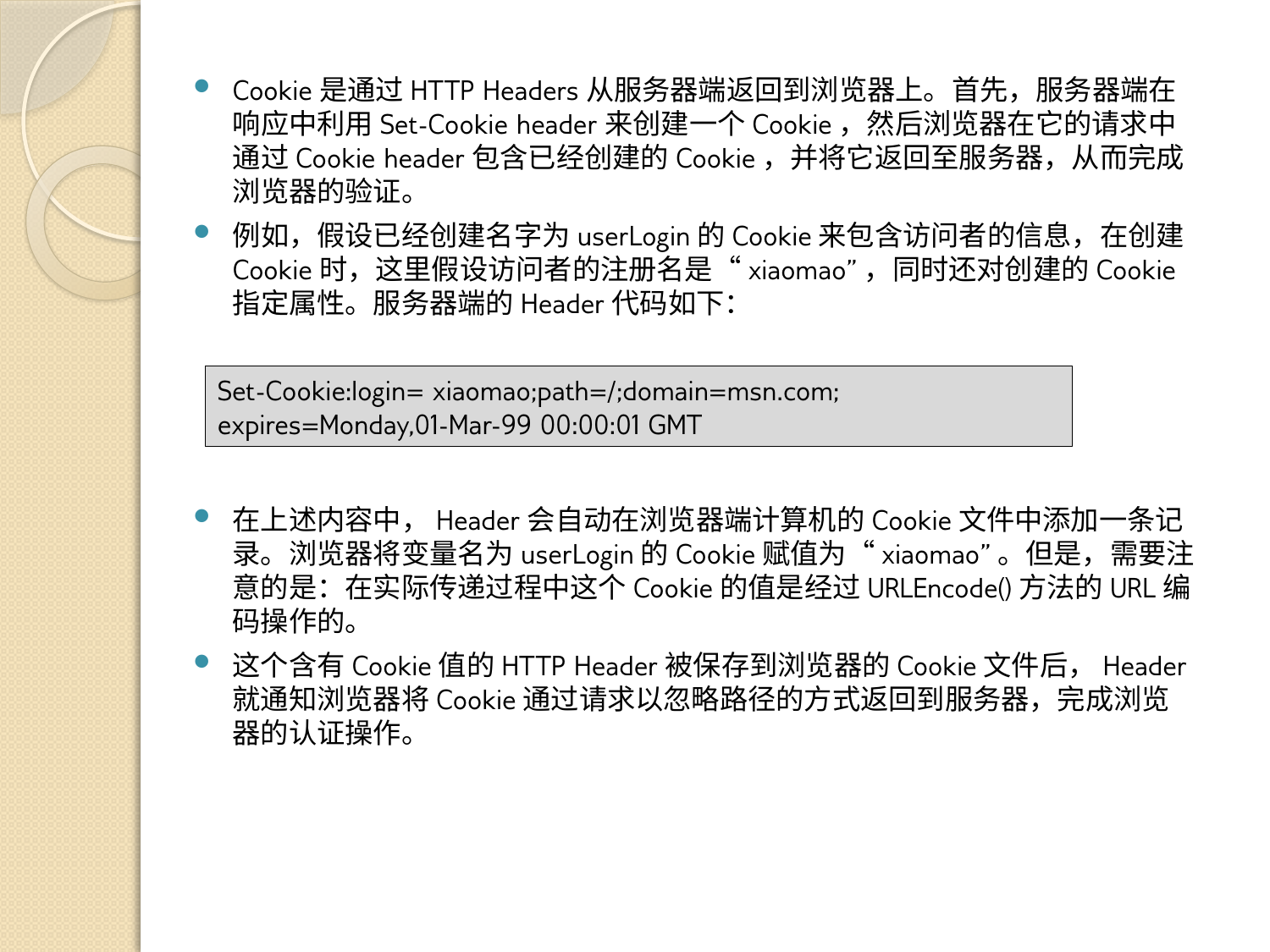

Cookie是通过HTTP Headers从服务器端返回到浏览器上。首先，服务器端在响应中利用Set-Cookie header来创建一个Cookie，然后浏览器在它的请求中通过Cookie header包含已经创建的Cookie，并将它返回至服务器，从而完成浏览器的验证。
例如，假设已经创建名字为userLogin的Cookie来包含访问者的信息，在创建Cookie时，这里假设访问者的注册名是“xiaomao”，同时还对创建的Cookie指定属性。服务器端的Header代码如下：
Set-Cookie:login= xiaomao;path=/;domain=msn.com;
expires=Monday,01-Mar-99 00:00:01 GMT
在上述内容中，Header会自动在浏览器端计算机的Cookie文件中添加一条记录。浏览器将变量名为userLogin的Cookie赋值为“xiaomao”。但是，需要注意的是：在实际传递过程中这个Cookie的值是经过URLEncode()方法的URL编码操作的。
这个含有Cookie值的HTTP Header被保存到浏览器的Cookie文件后，Header就通知浏览器将Cookie通过请求以忽略路径的方式返回到服务器，完成浏览器的认证操作。